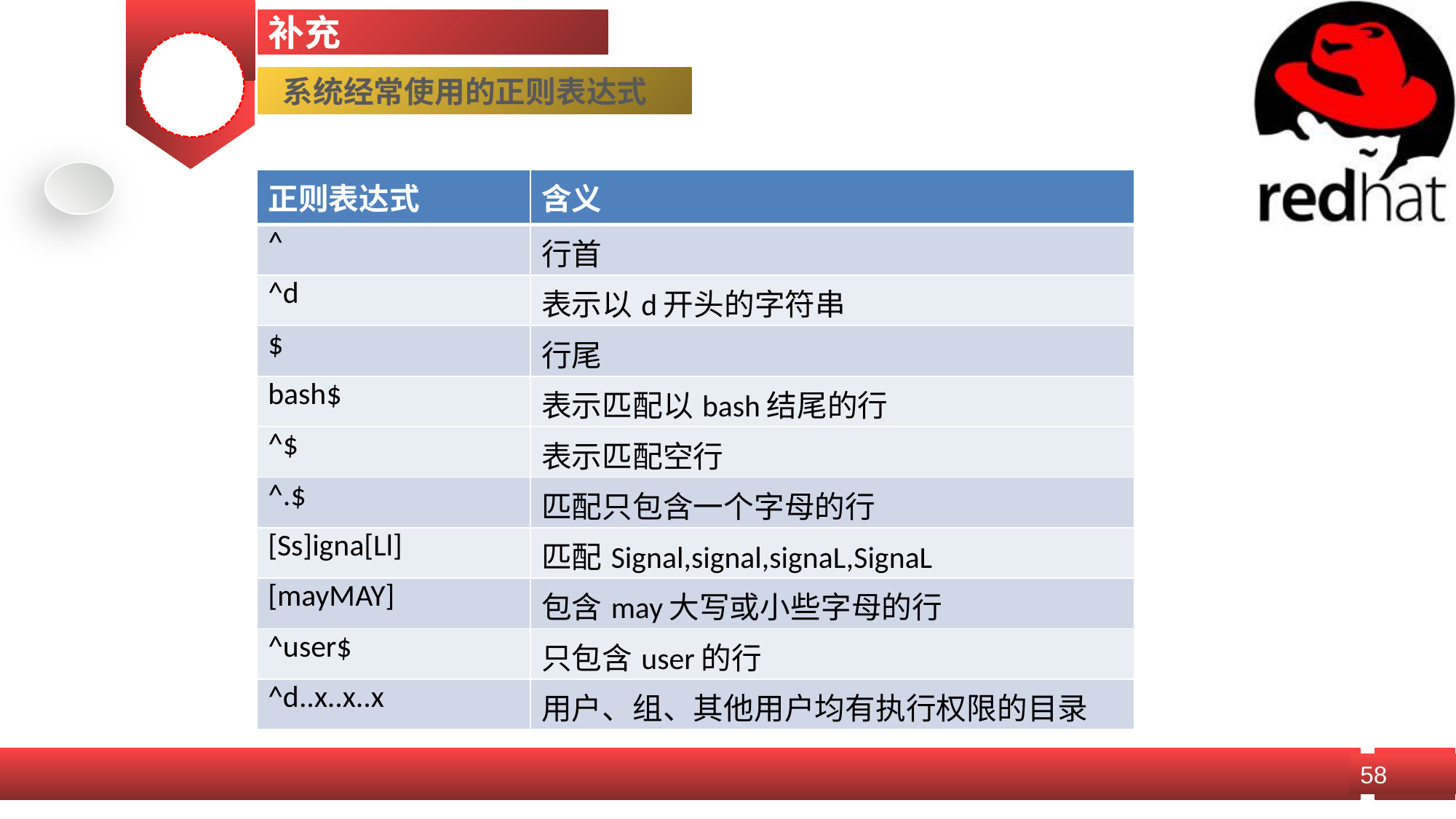

补充

 系统经常使用的正则表达式

| 正则表达式 | 含义 |
| --- | --- |
| ^ | 行首 |
| ^d | 表示以d开头的字符串 |
| $ | 行尾 |
| bash$ | 表示匹配以bash结尾的行 |
| ^$ | 表示匹配空行 |
| ^.$ | 匹配只包含一个字母的行 |
| [Ss]igna[Ll] | 匹配Signal,signal,signaL,SignaL |
| [mayMAY] | 包含may大写或小些字母的行 |
| ^user$ | 只包含user的行 |
| ^d..x..x..x | 用户、组、其他用户均有执行权限的目录 |